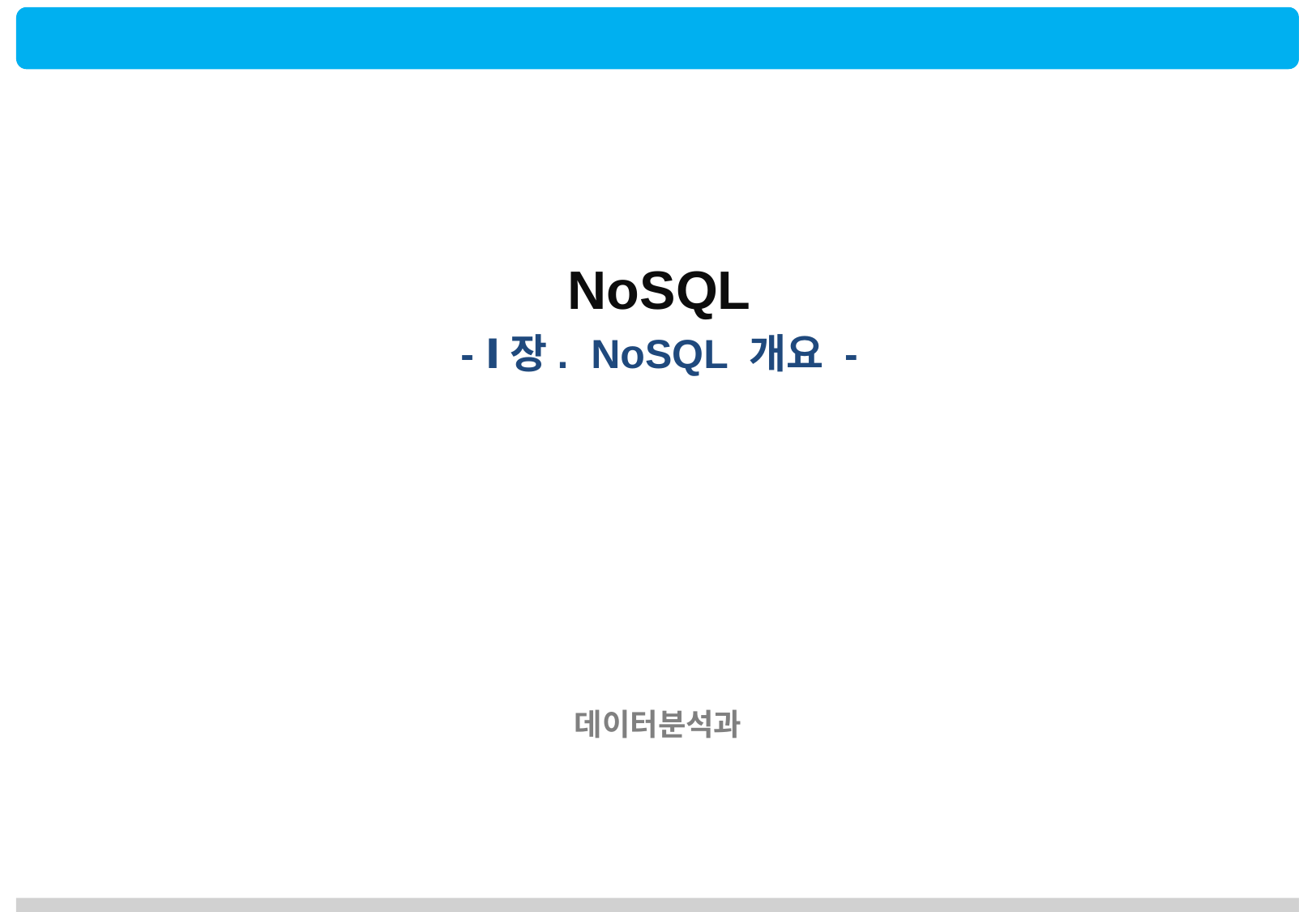

NoSQL
- Ⅰ장.  NoSQL 개요 -
데이터분석과